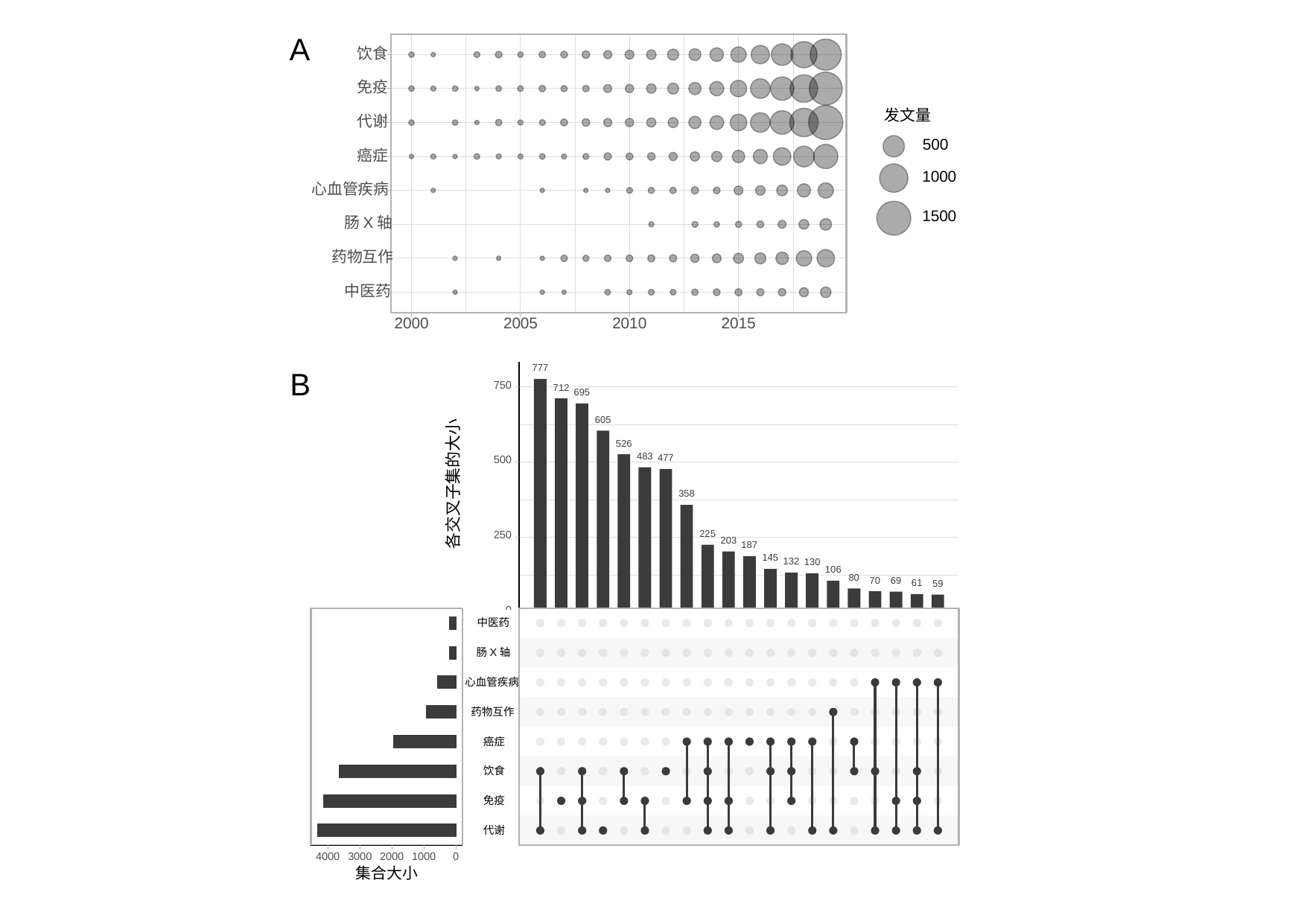

A

饮食

免疫

发文量

代谢

500

癌症

1000

心血管疾病

1500

肠X轴

药物互作

中医药

2000
2005
2010
2015

777

750
712

695

605

526
483

477
500

各交叉子集的大小
358

225
250

203
187

145

132
130
106

80

70
69
61

59

0

    中医药

    肠X轴

  心血管疾病

   药物互作

     癌症

     饮食

     免疫

     代谢

3000
4000
2000
1000
0
集合大小
B